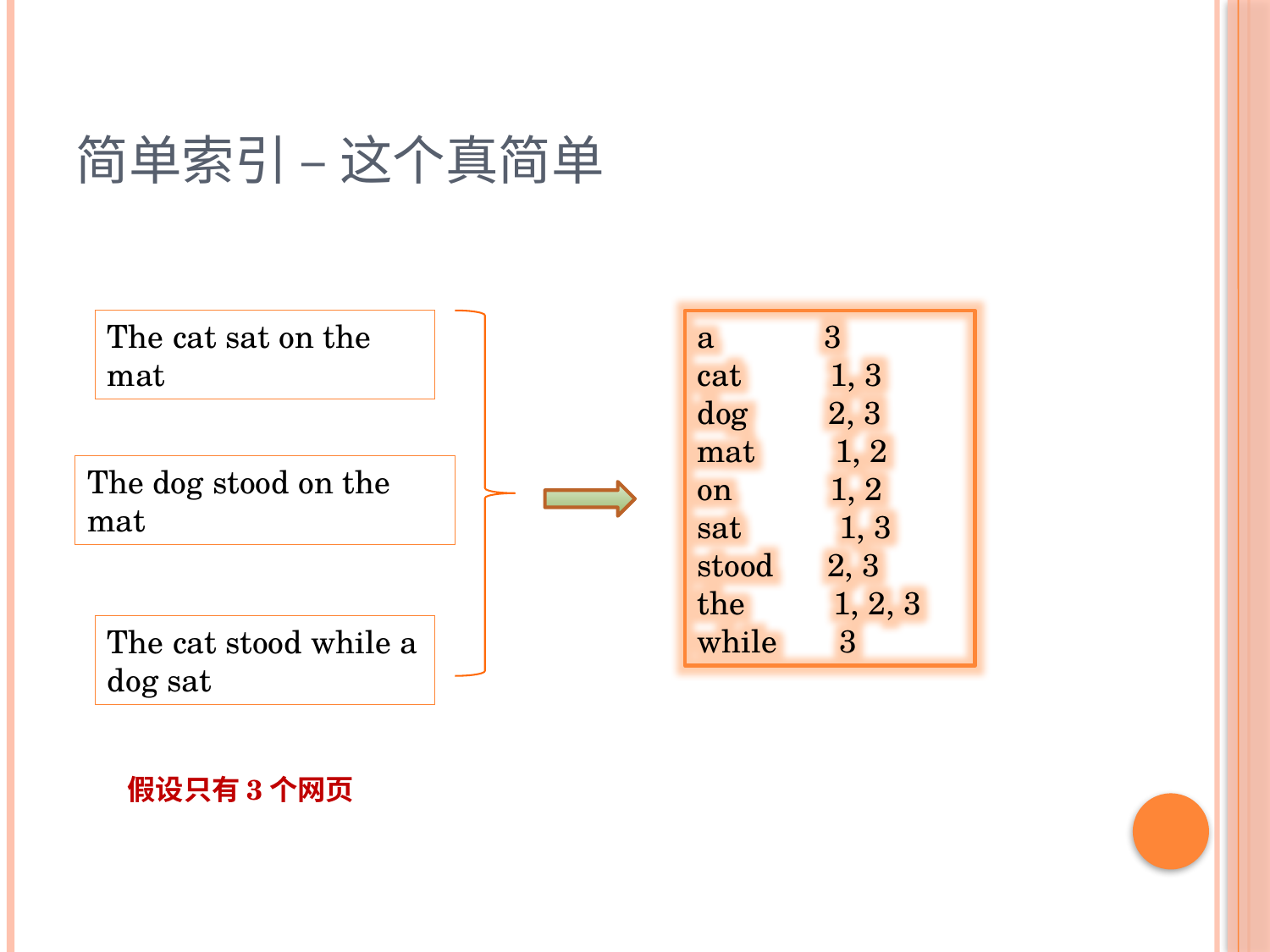

# 简单索引 – 这个真简单
The cat sat on the mat

a	3
cat          1, 3
dog         2, 3
mat         1, 2
on           1, 2
sat           1, 3
stood      2, 3
the          1, 2, 3
while       3
The dog stood on the mat

The cat stood while a dog sat
假设只有3个网页